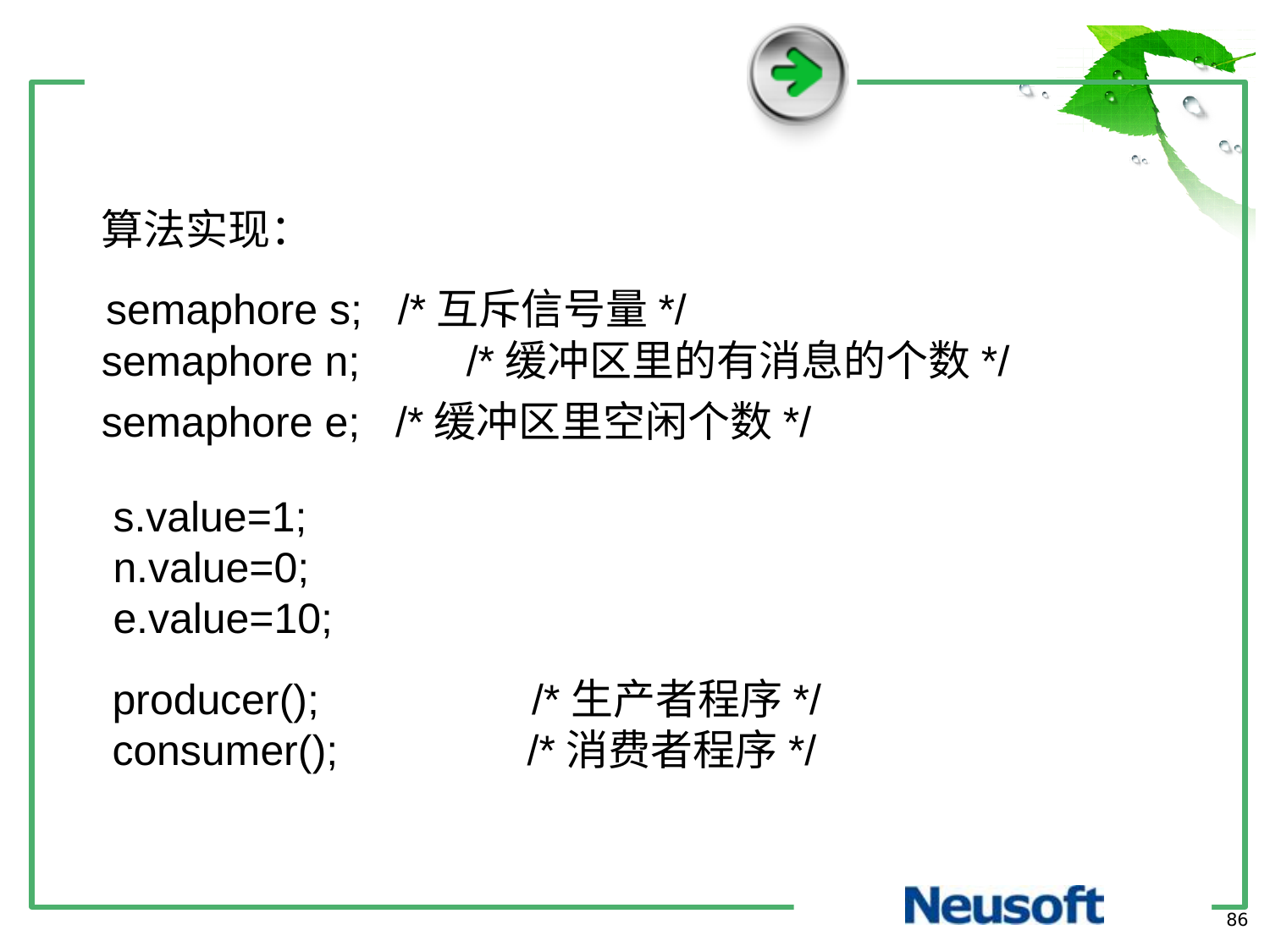

算法实现：
semaphore s;   /*互斥信号量*/
semaphore n;         /*缓冲区里的有消息的个数*/
semaphore e;   /*缓冲区里空闲个数*/
s.value=1;
n.value=0;
e.value=10;
producer();                  /*生产者程序*/
consumer();                /*消费者程序*/
86